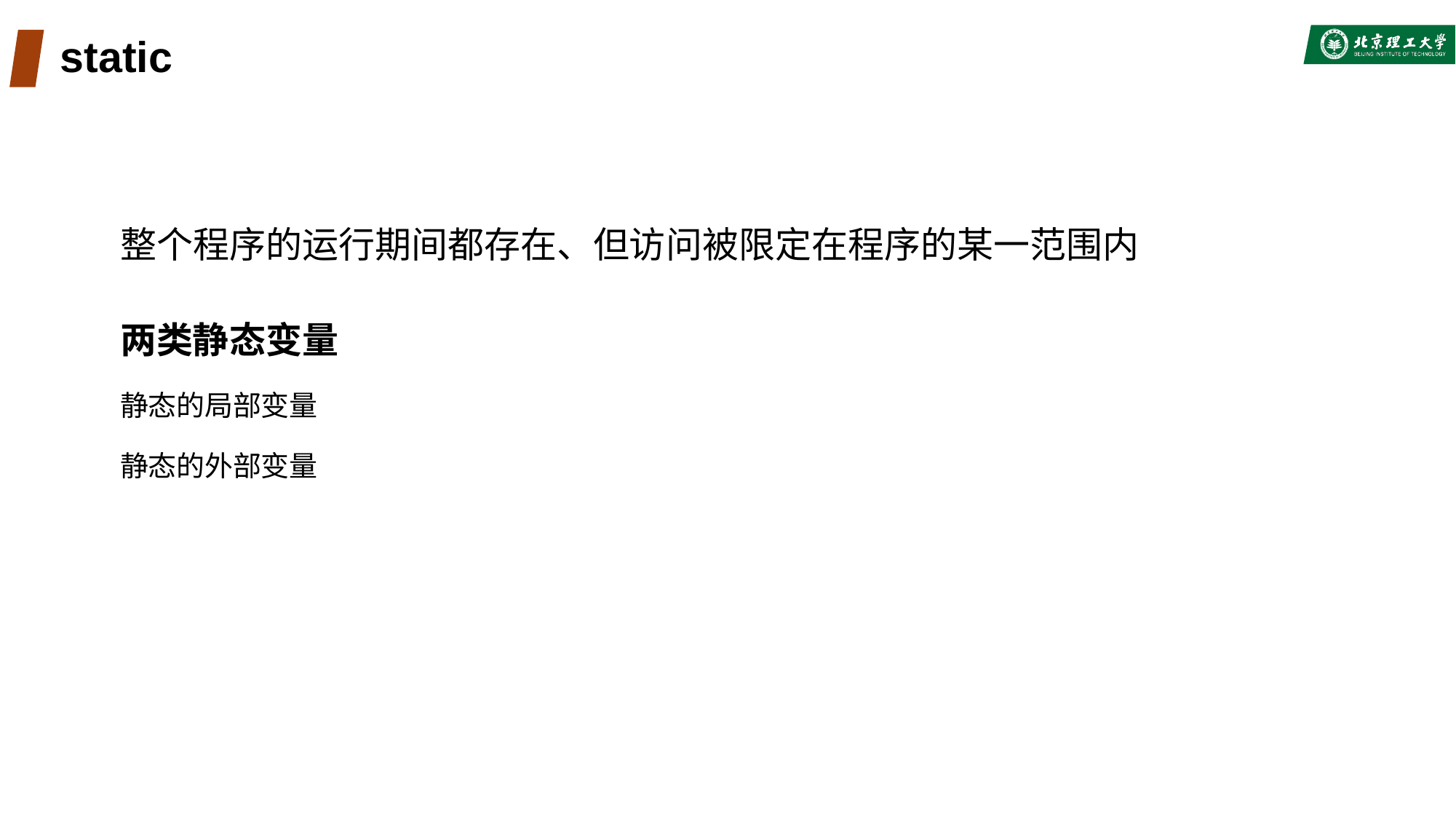

# static
整个程序的运行期间都存在、但访问被限定在程序的某一范围内
两类静态变量
静态的局部变量
静态的外部变量